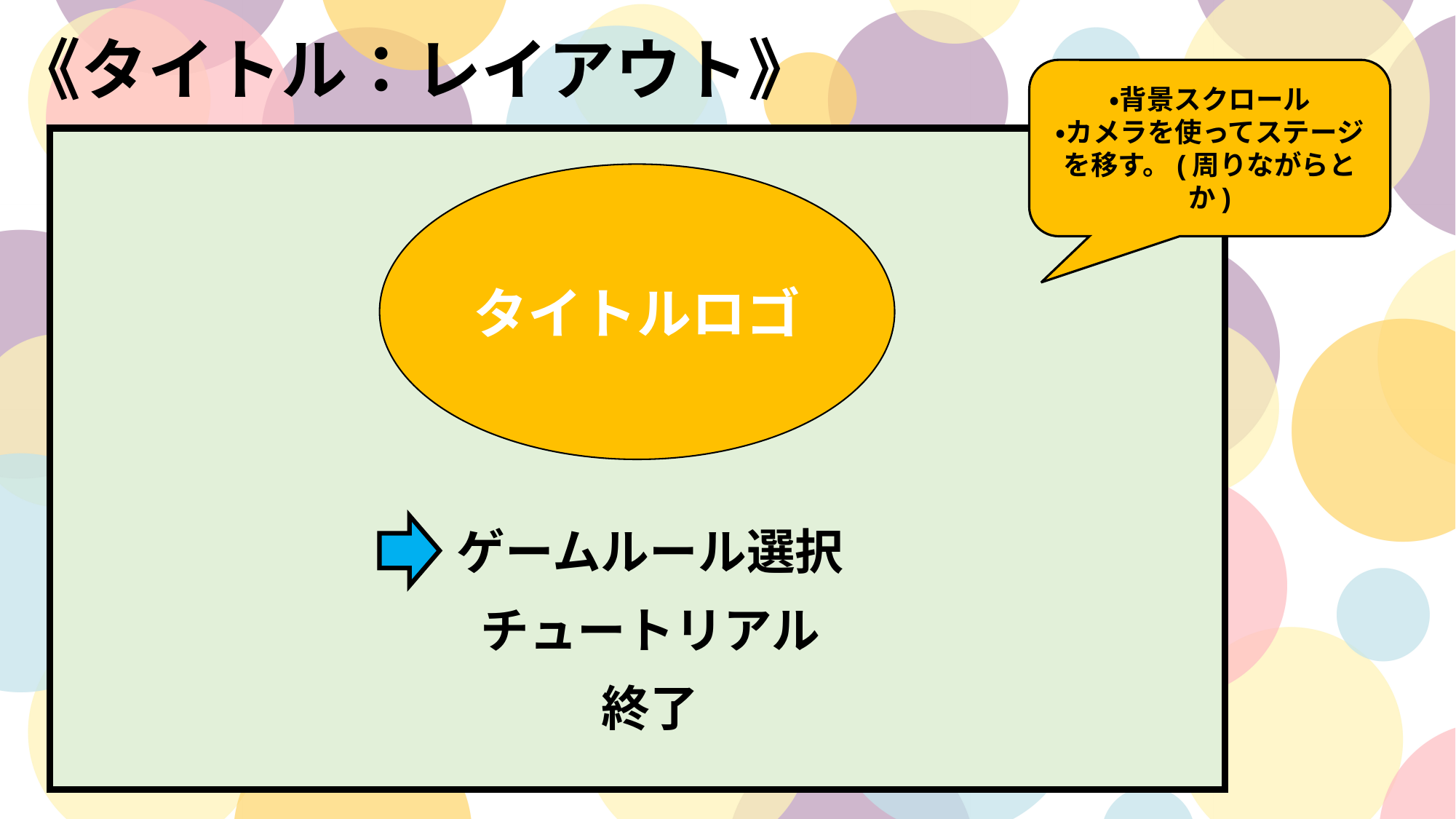

《タイトル：レイアウト》
・背景スクロール
・カメラを使ってステージを移す。(周りながらとか)

タイトルロゴ

ゲームルール選択
チュートリアル
終了